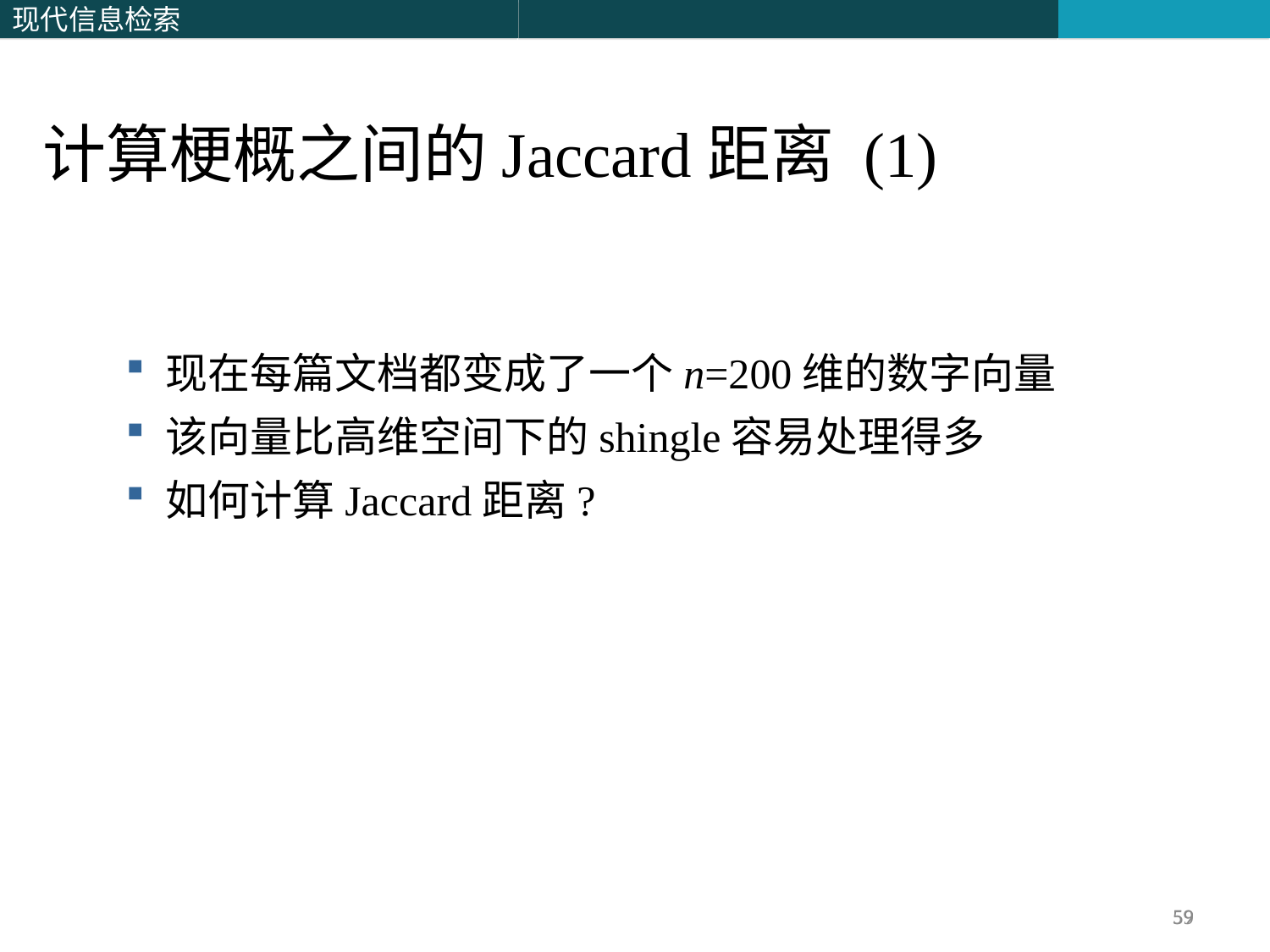

计算梗概之间的Jaccard距离 (1)

现在每篇文档都变成了一个n=200维的数字向量
该向量比高维空间下的shingle容易处理得多
如何计算Jaccard距离?
59
59